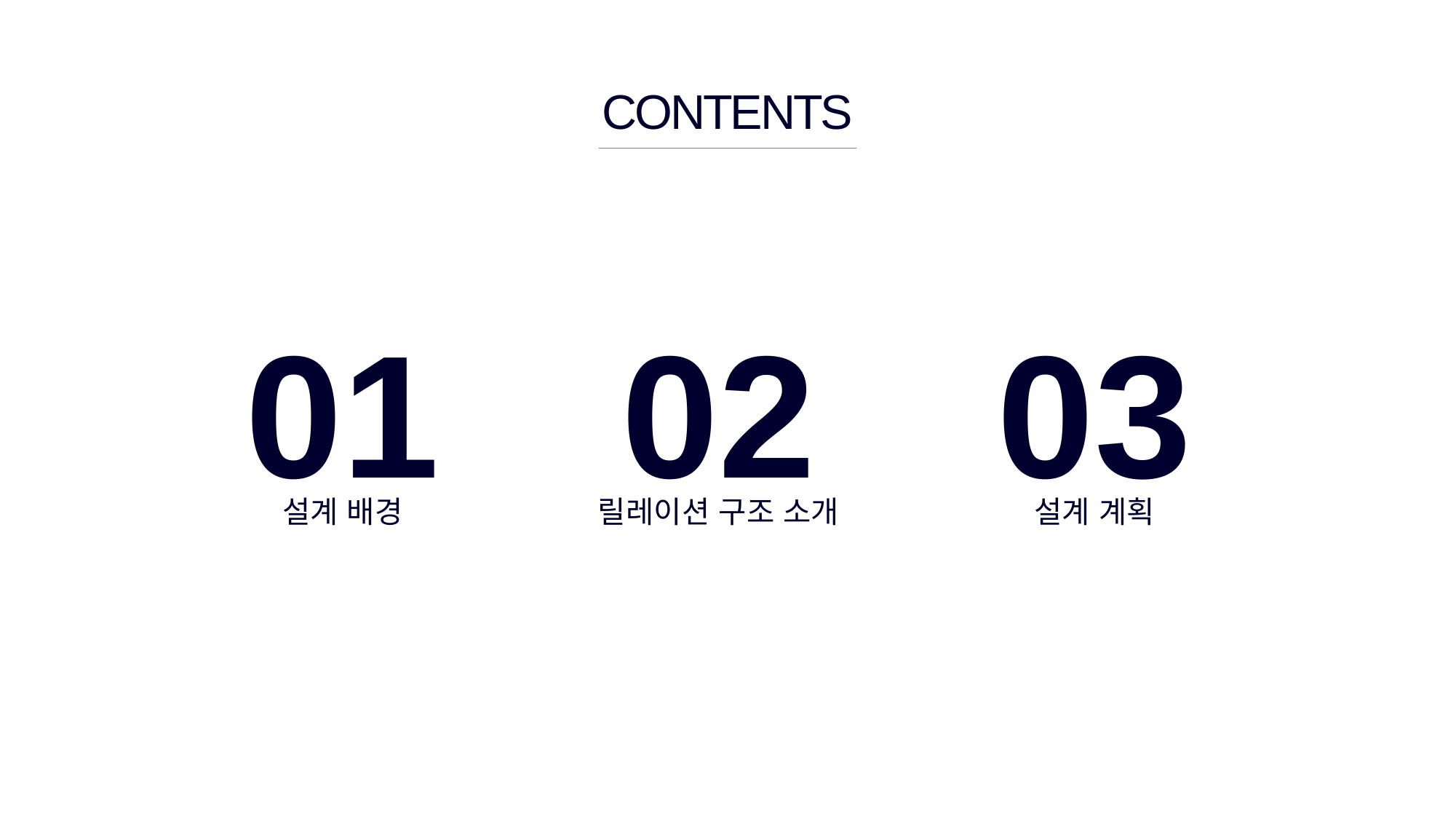

CONTENTS
01
02
03
설계 배경
릴레이션 구조 소개
설계 계획